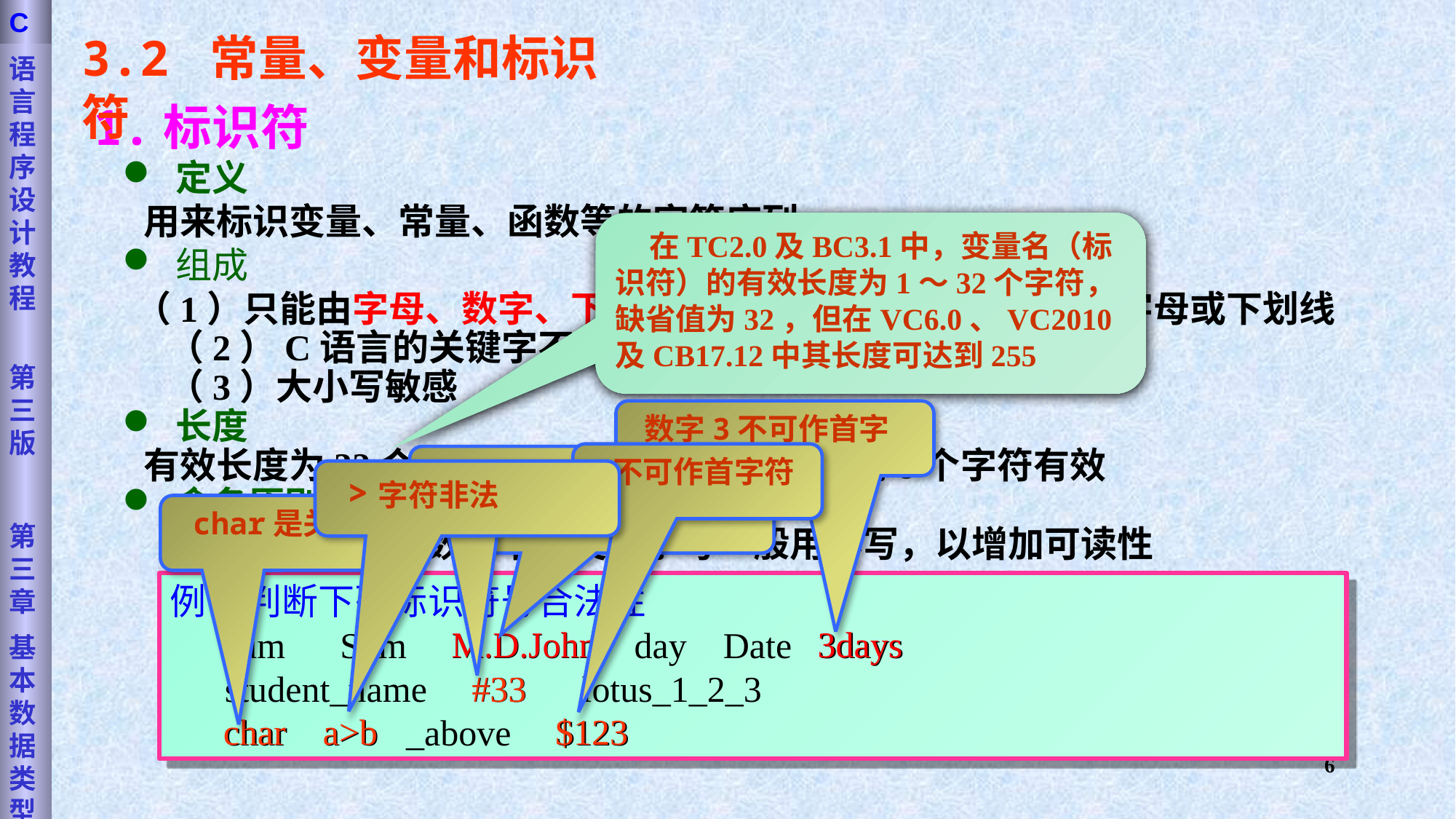

语言程序设计教程
第三版

第三章
基本数据类型
C
3.2 常量、变量和标识符
1.标识符
 定义
     用来标识变量、常量、函数等的字符序列
 组成
    （1）只能由字母、数字、下划线组成，且第一个字符必须是字母或下划线
        （2）C语言的关键字不能用作变量名
        （3）大小写敏感
 长度
     有效长度为32个字符。随系统而异，但至少前8个字符有效
 命名原则
    （1）变量名和函数名中的英文字母一般用小写，以增加可读性
        （2）见名知意
        （3）不宜混淆。如数字1与字母l、数字0与字母O等
    在TC2.0及BC3.1中，变量名（标识符）的有效长度为1～32个字符，缺省值为32，但在VC6.0、VC2010及CB17.12中其长度可达到255
 数字3不可作首字符
$不可作首字符
 #字符非法
 >字符非法
    .字符非法
 char是关键字
例:判断下列标识符号合法性
      sum      Sum     M.D.John    day    Date   3days
      student_name     #33      lotus_1_2_3
      char    a>b   _above     $123
M.D.John
3days
#33
char
$123
a>b
6